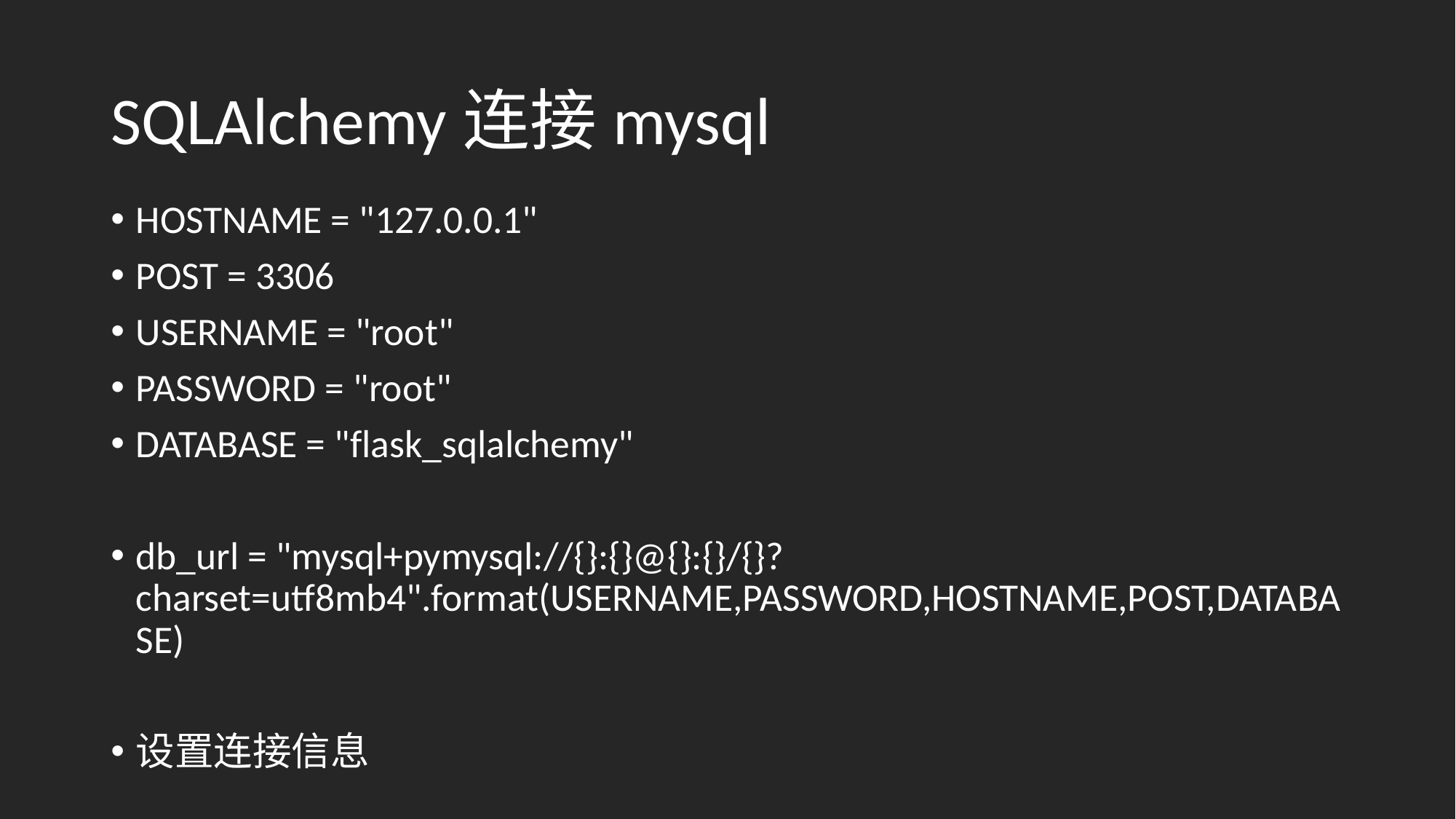

# SQLAlchemy连接mysql
HOSTNAME = "127.0.0.1"
POST = 3306
USERNAME = "root"
PASSWORD = "root"
DATABASE = "flask_sqlalchemy"

db_url = "mysql+pymysql://{}:{}@{}:{}/{}?charset=utf8mb4".format(USERNAME,PASSWORD,HOSTNAME,POST,DATABASE)

设置连接信息